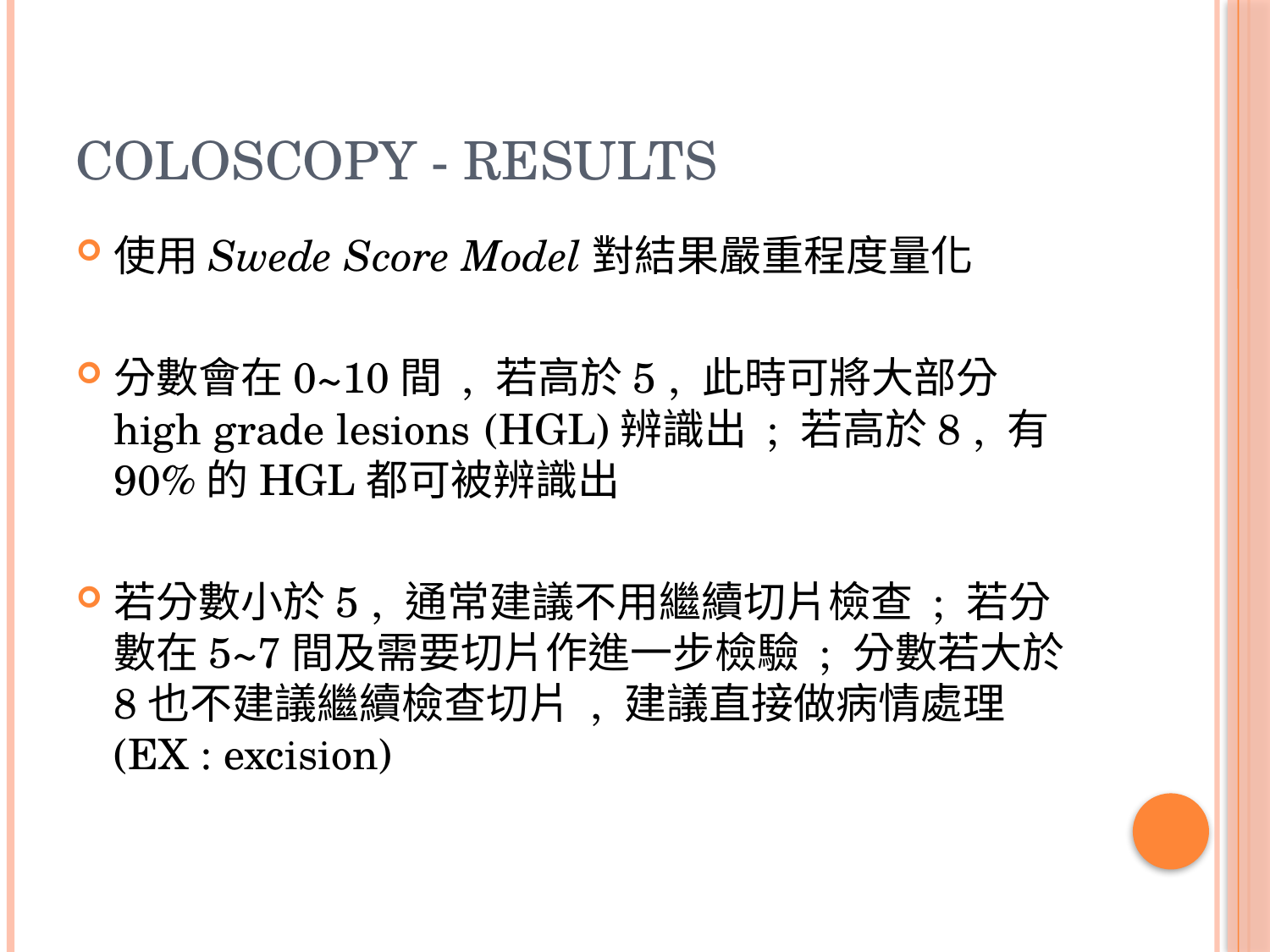

# Coloscopy - results
使用Swede Score Model對結果嚴重程度量化

分數會在0~10間 , 若高於5 , 此時可將大部分high grade lesions (HGL)辨識出 ; 若高於8 , 有90%的HGL都可被辨識出

若分數小於5 , 通常建議不用繼續切片檢查 ; 若分數在5~7間及需要切片作進一步檢驗 ; 分數若大於8也不建議繼續檢查切片 , 建議直接做病情處理(EX : excision)